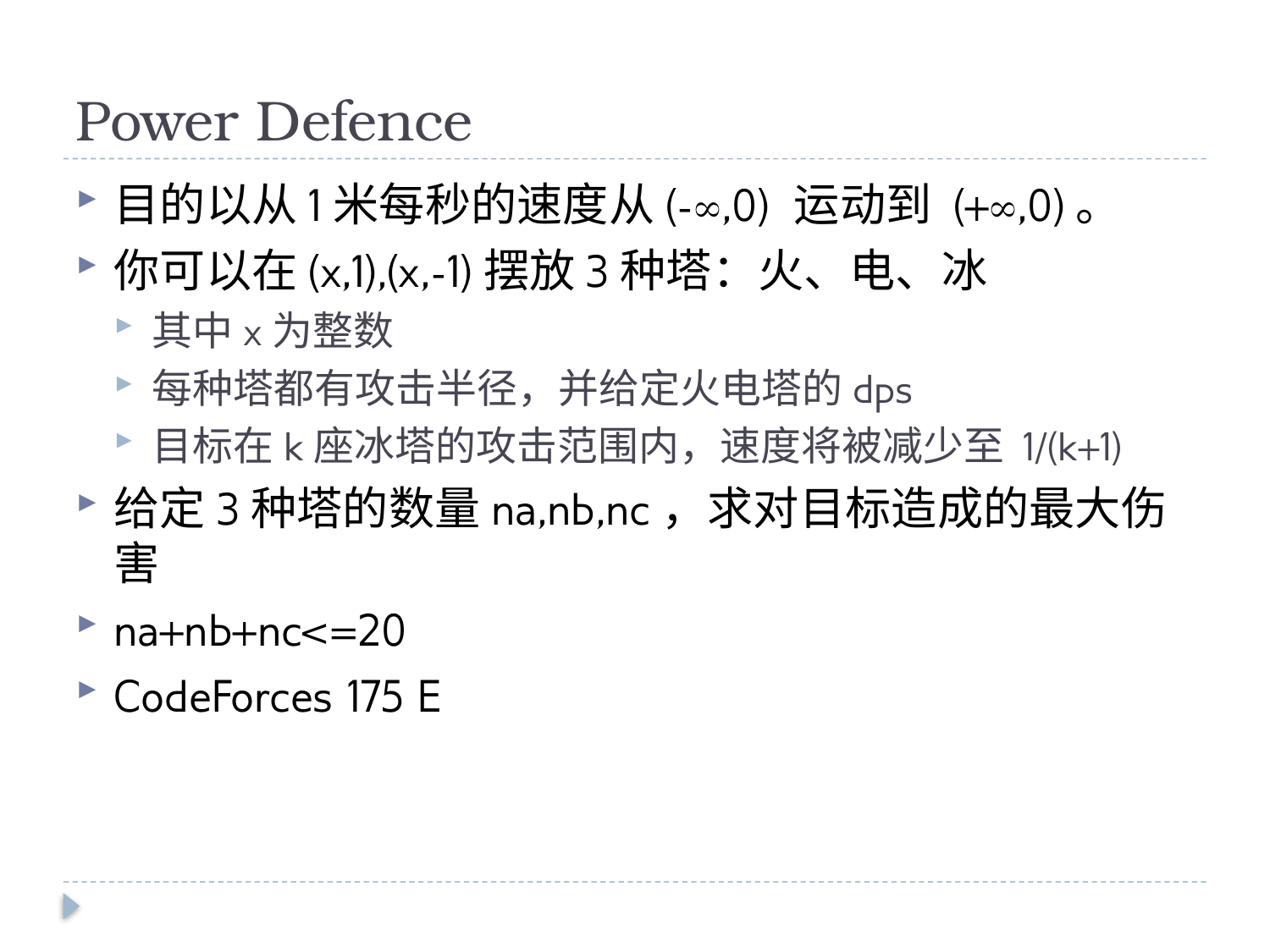

# Power Defence
目的以从1米每秒的速度从(-∞,0) 运动到 (+∞,0)。
你可以在(x,1),(x,-1)摆放3种塔：火、电、冰
其中x为整数
每种塔都有攻击半径，并给定火电塔的dps
目标在k座冰塔的攻击范围内，速度将被减少至 1/(k+1)
给定3种塔的数量na,nb,nc，求对目标造成的最大伤害
na+nb+nc<=20
CodeForces 175 E